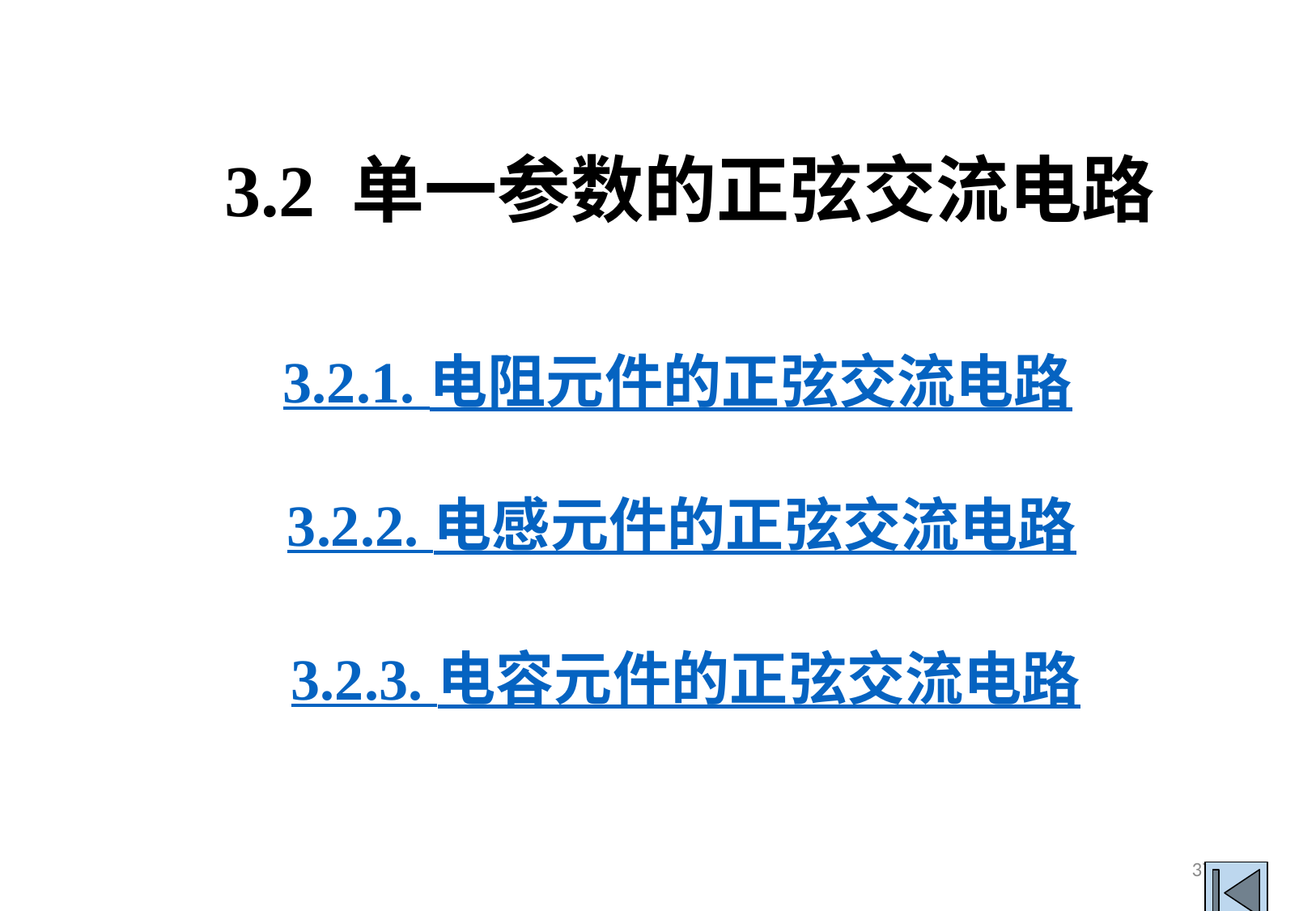

3.2 单一参数的正弦交流电路
3.2.1. 电阻元件的正弦交流电路
3.2.2. 电感元件的正弦交流电路
3.2.3. 电容元件的正弦交流电路
37